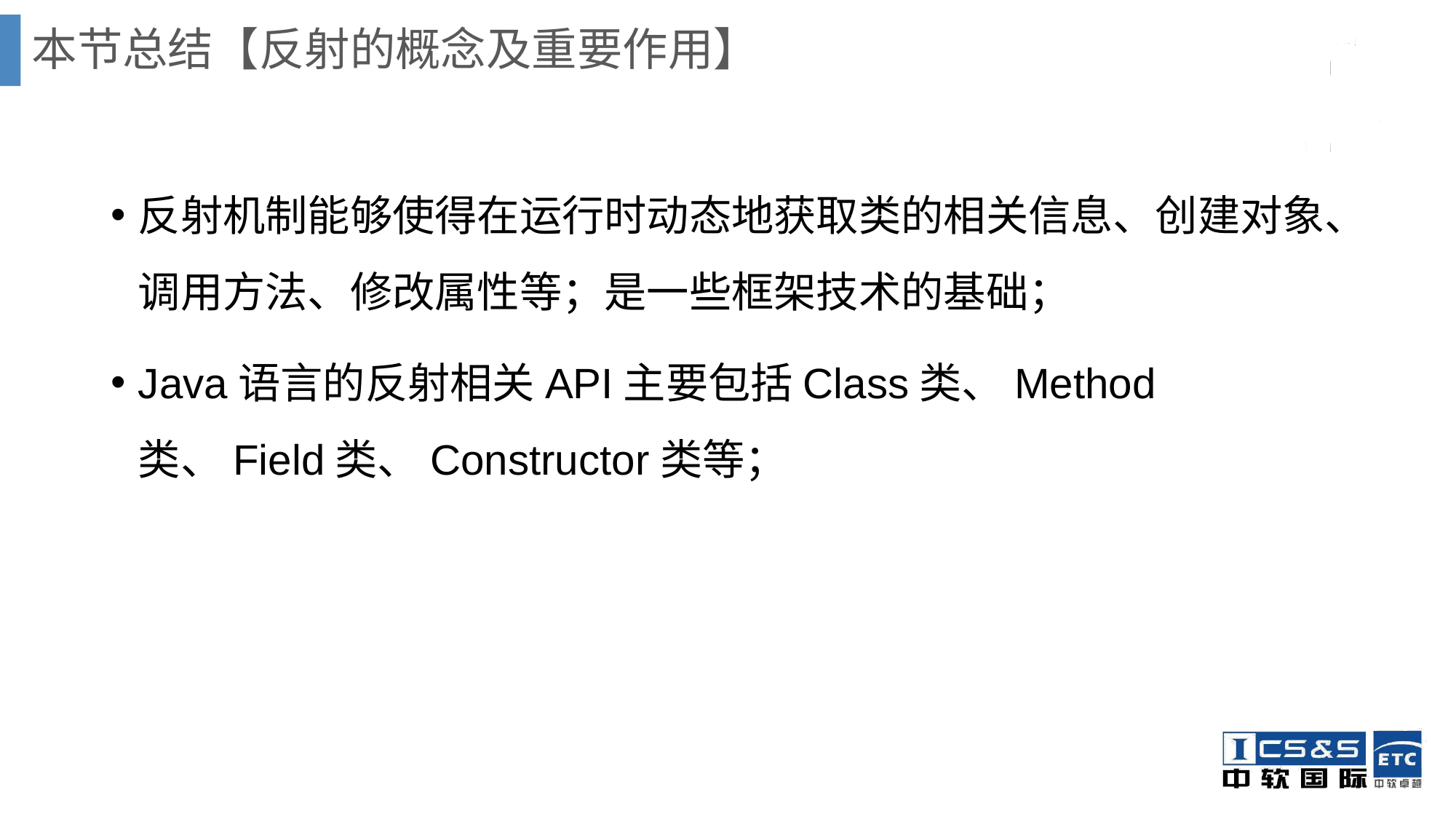

# 本节总结【反射的概念及重要作用】
反射机制能够使得在运行时动态地获取类的相关信息、创建对象、调用方法、修改属性等；是一些框架技术的基础；
Java语言的反射相关API主要包括Class类、Method类、Field类、Constructor类等；